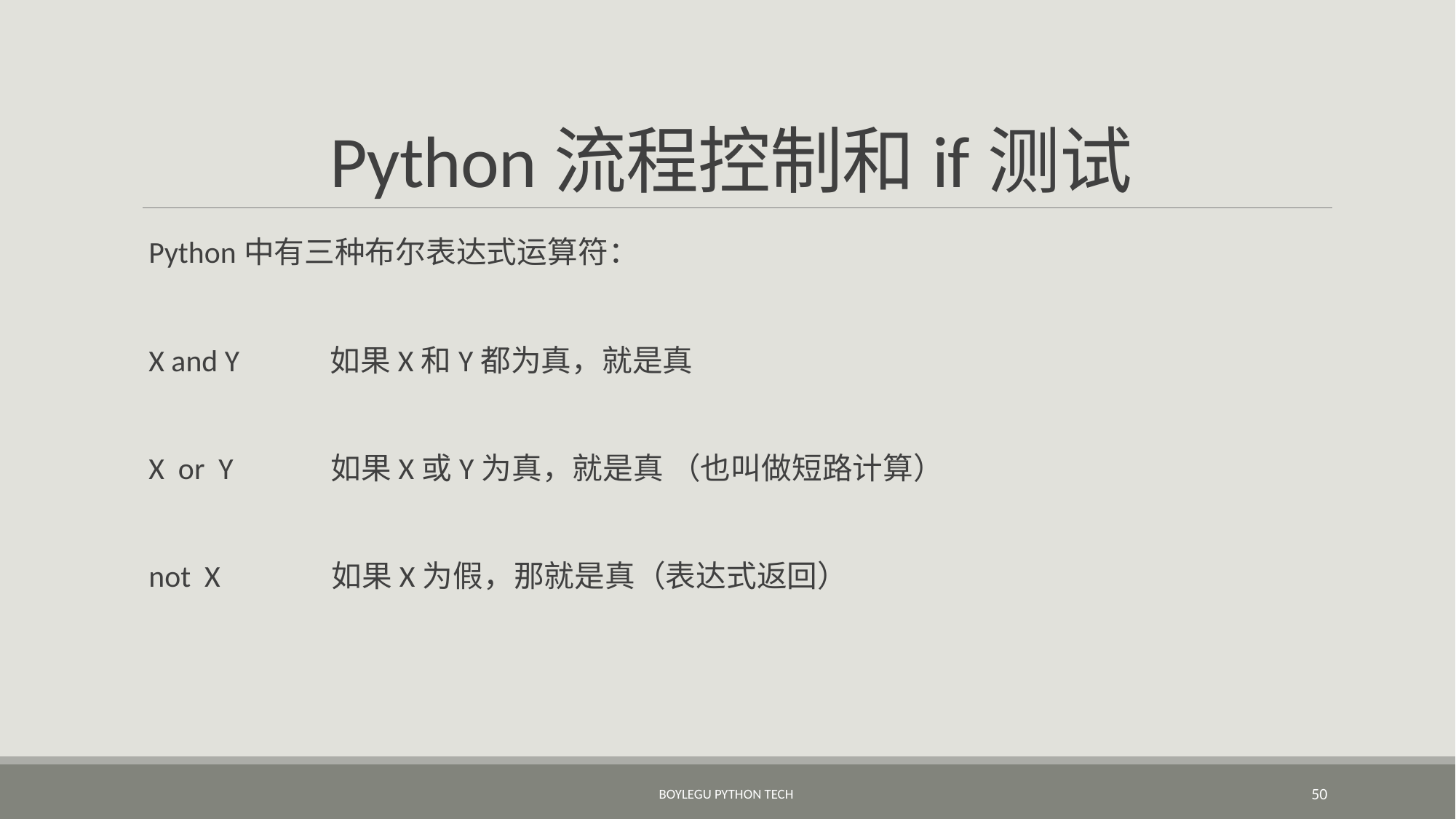

# Python流程控制和if测试
Python中有三种布尔表达式运算符：

X and Y            如果X和Y都为真，就是真

X  or  Y             如果X或Y为真，就是真 （也叫做短路计算）

not  X               如果X为假，那就是真（表达式返回）
BoyleGu Python Tech
50